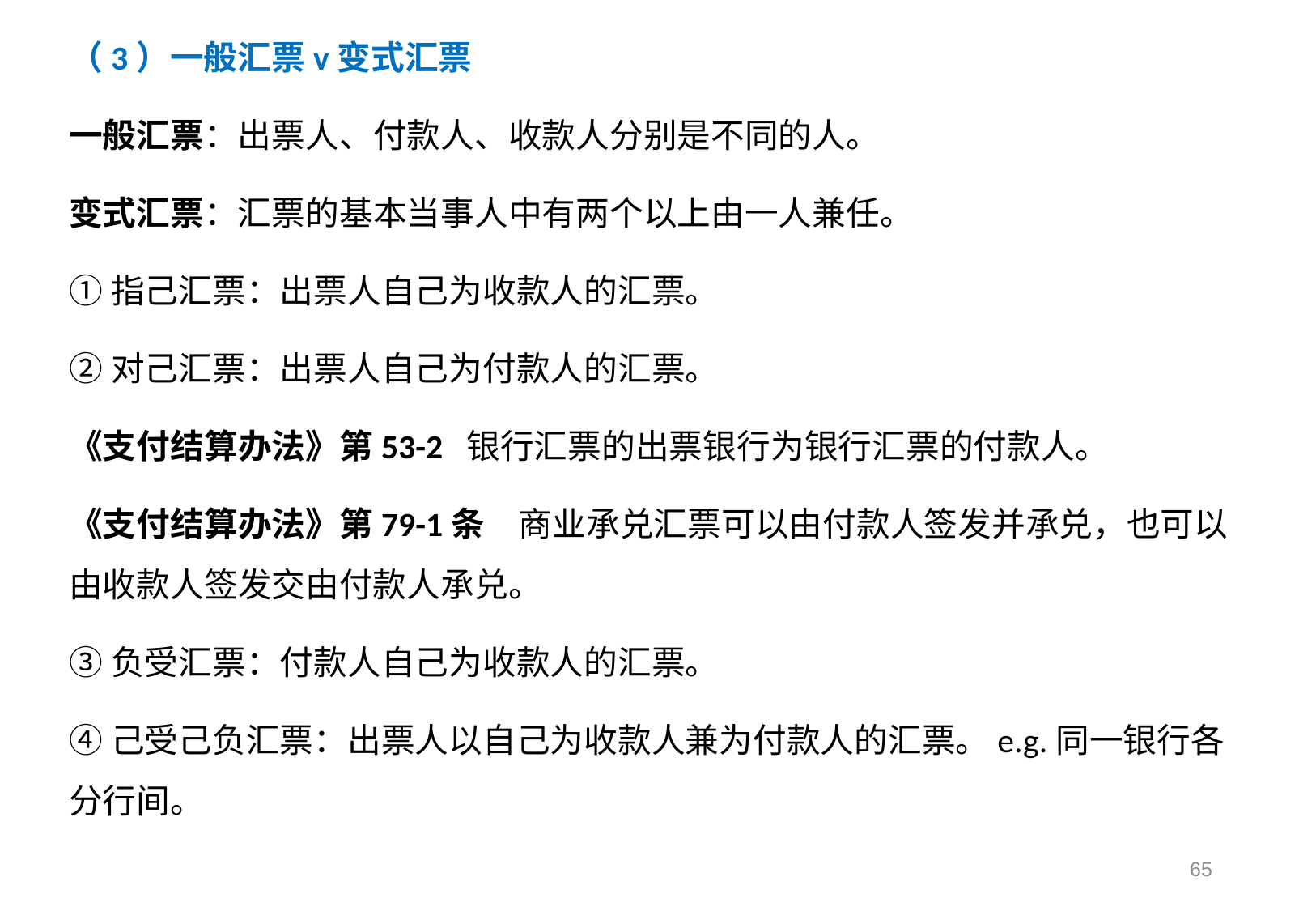

（3）一般汇票v变式汇票
一般汇票：出票人、付款人、收款人分别是不同的人。
变式汇票：汇票的基本当事人中有两个以上由一人兼任。
①指己汇票：出票人自己为收款人的汇票。
②对己汇票：出票人自己为付款人的汇票。
《支付结算办法》第53-2  银行汇票的出票银行为银行汇票的付款人。
《支付结算办法》第79-1条　商业承兑汇票可以由付款人签发并承兑，也可以由收款人签发交由付款人承兑。
③负受汇票：付款人自己为收款人的汇票。
④己受己负汇票：出票人以自己为收款人兼为付款人的汇票。e.g.同一银行各分行间。
65